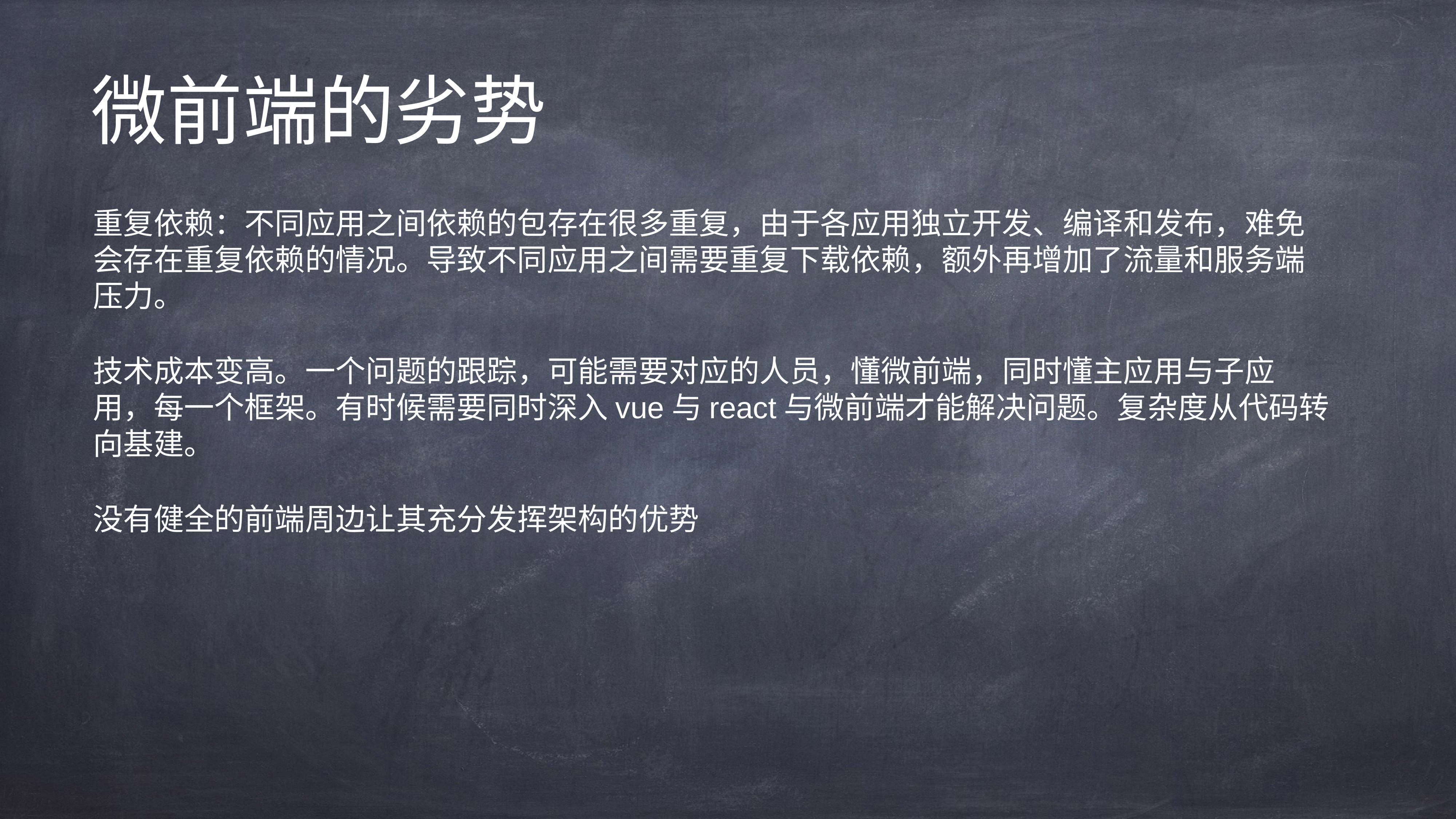

# 微前端的劣势
重复依赖：不同应用之间依赖的包存在很多重复，由于各应用独立开发、编译和发布，难免会存在重复依赖的情况。导致不同应用之间需要重复下载依赖，额外再增加了流量和服务端压力。
技术成本变高。一个问题的跟踪，可能需要对应的人员，懂微前端，同时懂主应用与子应用，每一个框架。有时候需要同时深入vue与react与微前端才能解决问题。复杂度从代码转向基建。
没有健全的前端周边让其充分发挥架构的优势